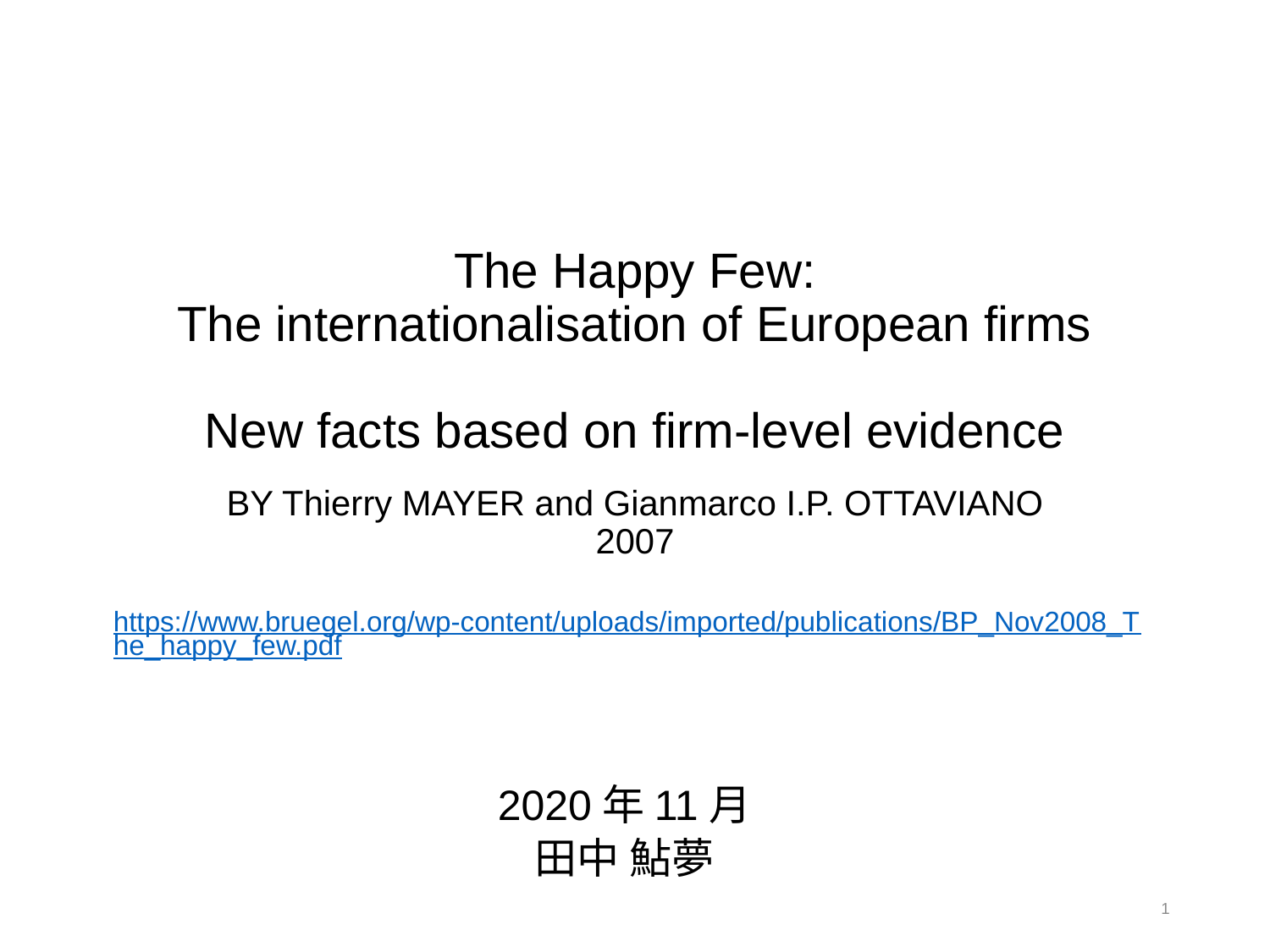

# The Happy Few: The internationalisation of European firms New facts based on firm-level evidence BY Thierry MAYER and Gianmarco I.P. OTTAVIANO 2007 https://www.bruegel.org/wp-content/uploads/imported/publications/BP_Nov2008_The_happy_few.pdf

2020年11月
田中 鮎夢
1